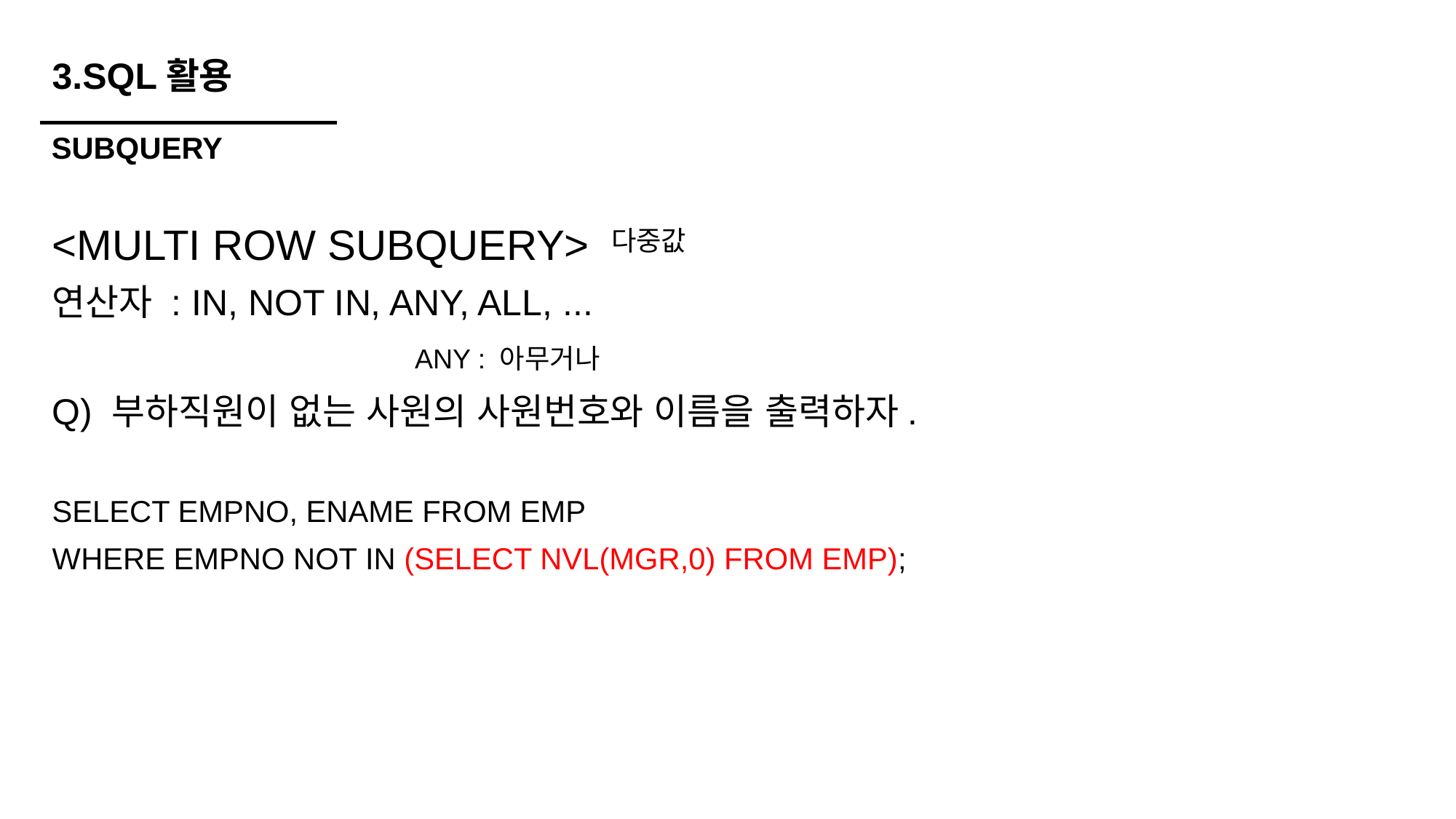

# 3.SQL활용
SUBQUERY
<MULTI ROW SUBQUERY>
연산자 : IN, NOT IN, ANY, ALL, ...

Q) 부하직원이 없는 사원의 사원번호와 이름을 출력하자.

SELECT EMPNO, ENAME FROM EMP
WHERE EMPNO NOT IN (SELECT NVL(MGR,0) FROM EMP);
다중값
ANY : 아무거나